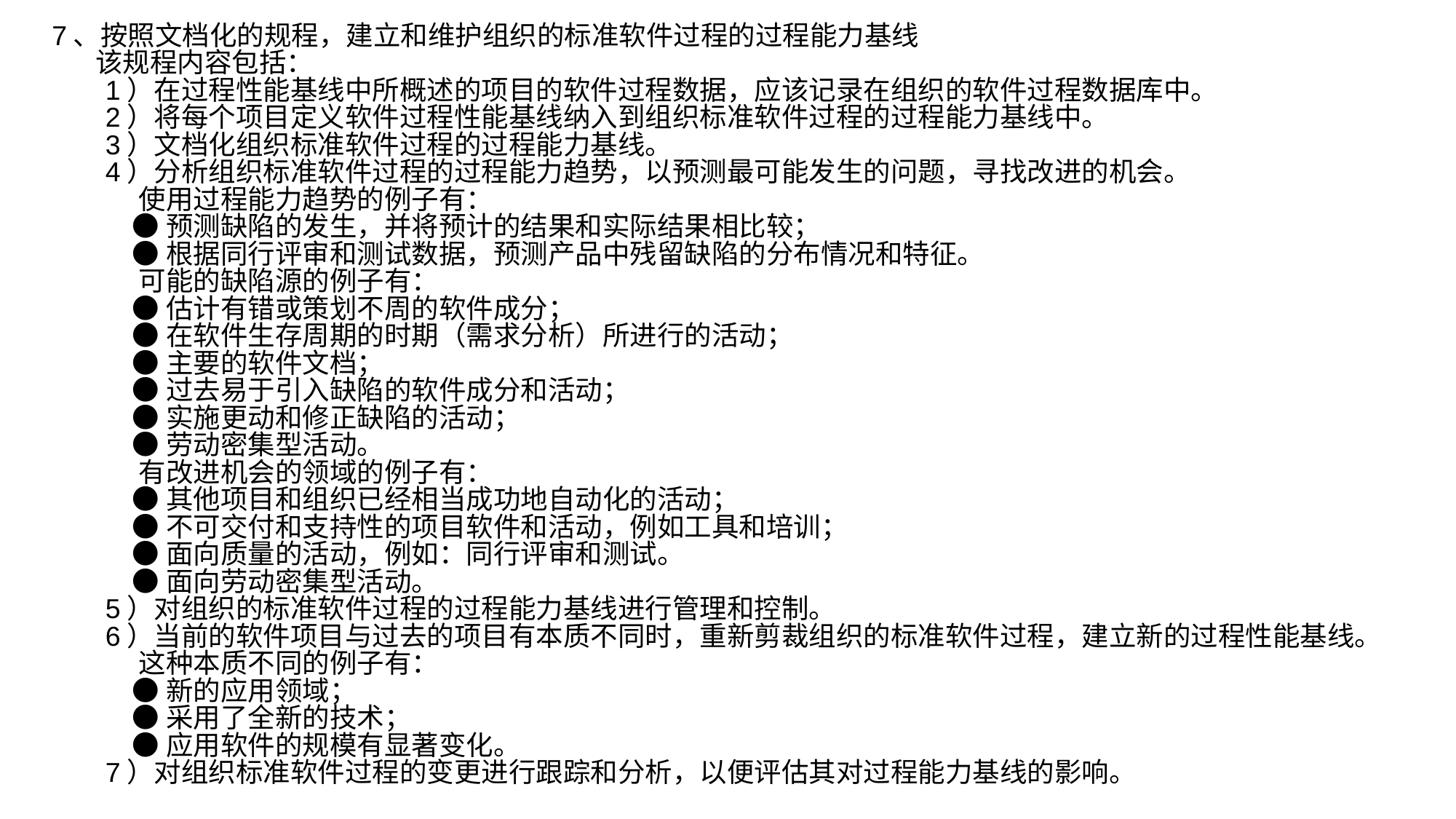

7、按照文档化的规程，建立和维护组织的标准软件过程的过程能力基线
      该规程内容包括：
       1）在过程性能基线中所概述的项目的软件过程数据，应该记录在组织的软件过程数据库中。
       2）将每个项目定义软件过程性能基线纳入到组织标准软件过程的过程能力基线中。
       3）文档化组织标准软件过程的过程能力基线。
       4）分析组织标准软件过程的过程能力趋势，以预测最可能发生的问题，寻找改进的机会。
             使用过程能力趋势的例子有：
             ●预测缺陷的发生，并将预计的结果和实际结果相比较；
             ●根据同行评审和测试数据，预测产品中残留缺陷的分布情况和特征。
             可能的缺陷源的例子有：
             ●估计有错或策划不周的软件成分；
             ●在软件生存周期的时期（需求分析）所进行的活动；
             ●主要的软件文档；
             ●过去易于引入缺陷的软件成分和活动；
             ●实施更动和修正缺陷的活动；
             ●劳动密集型活动。
             有改进机会的领域的例子有：
             ●其他项目和组织已经相当成功地自动化的活动；
             ●不可交付和支持性的项目软件和活动，例如工具和培训；
             ●面向质量的活动，例如：同行评审和测试。
             ●面向劳动密集型活动。
       5）对组织的标准软件过程的过程能力基线进行管理和控制。
       6）当前的软件项目与过去的项目有本质不同时，重新剪裁组织的标准软件过程，建立新的过程性能基线。
             这种本质不同的例子有：
             ●新的应用领域；
             ●采用了全新的技术；
             ●应用软件的规模有显著变化。
       7）对组织标准软件过程的变更进行跟踪和分析，以便评估其对过程能力基线的影响。